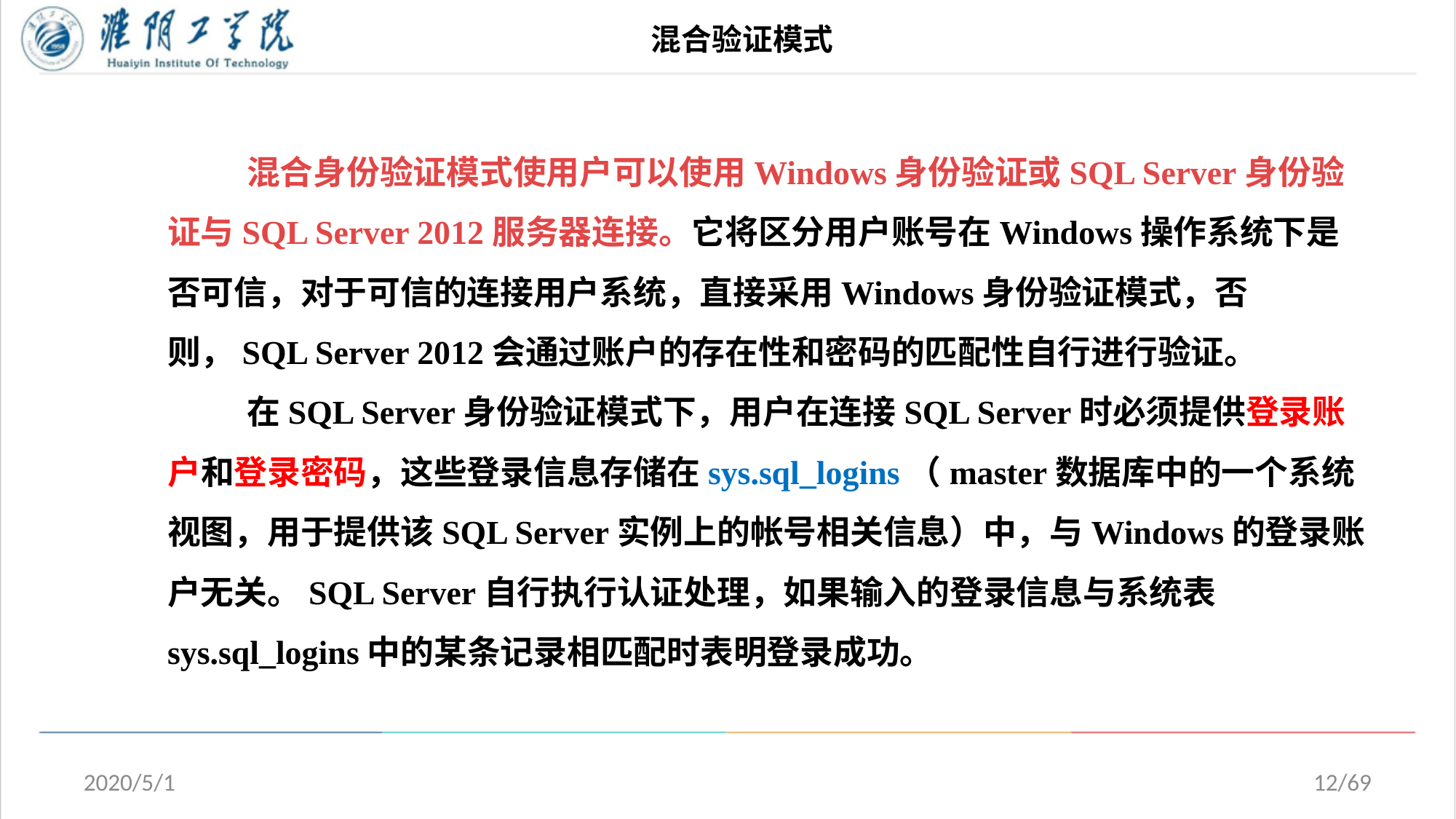

# 混合验证模式
  混合身份验证模式使用户可以使用Windows身份验证或SQL Server身份验证与SQL Server 2012服务器连接。它将区分用户账号在Windows操作系统下是否可信，对于可信的连接用户系统，直接采用Windows身份验证模式，否则，SQL Server 2012会通过账户的存在性和密码的匹配性自行进行验证。
  在SQL Server身份验证模式下，用户在连接SQL Server时必须提供登录账户和登录密码，这些登录信息存储在sys.sql_logins（master数据库中的一个系统视图，用于提供该SQL Server实例上的帐号相关信息）中，与Windows的登录账户无关。SQL Server自行执行认证处理，如果输入的登录信息与系统表sys.sql_logins中的某条记录相匹配时表明登录成功。

2020/5/1
12/69